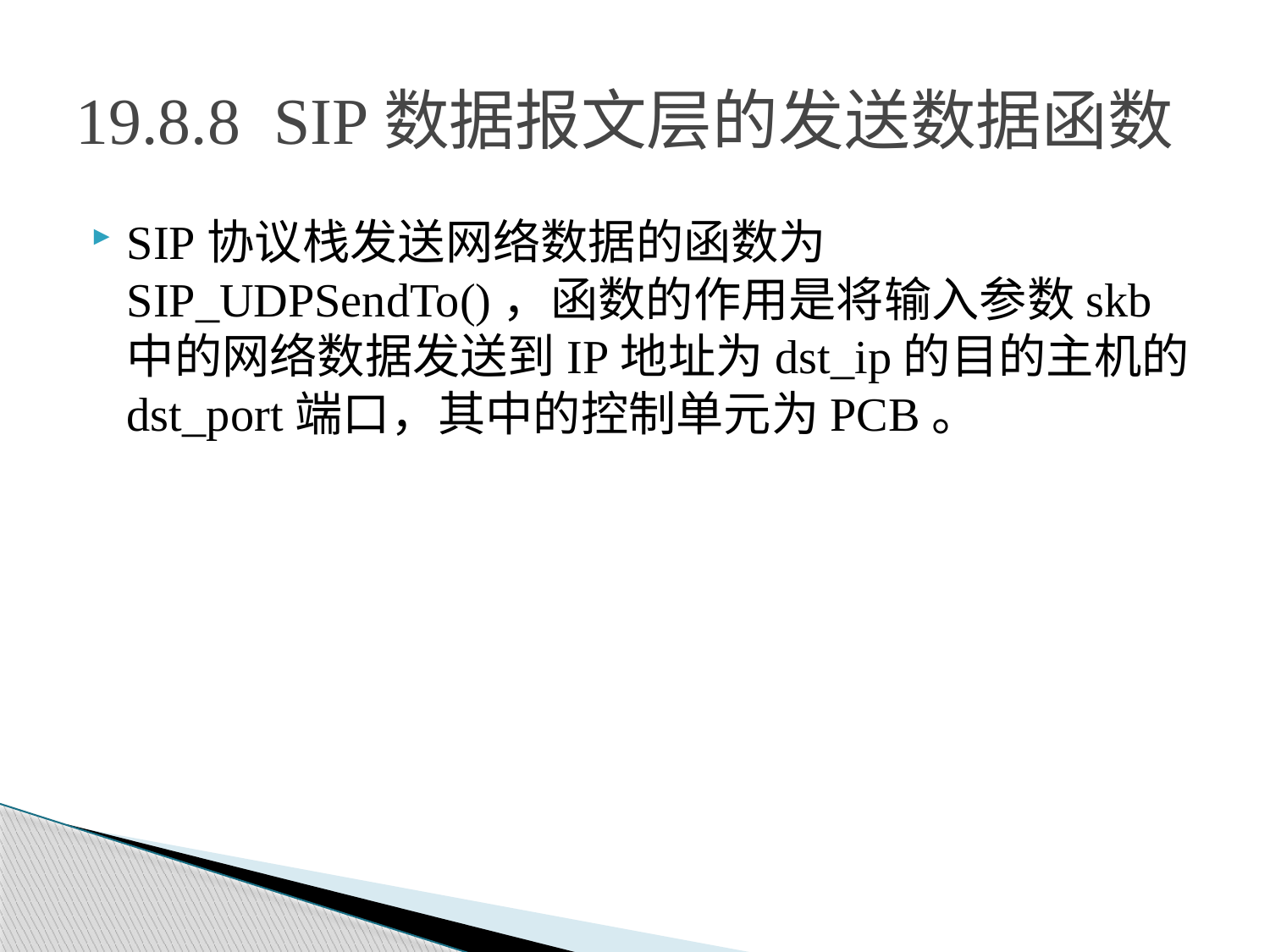

# 19.8.8  SIP数据报文层的发送数据函数
SIP协议栈发送网络数据的函数为SIP_UDPSendTo()，函数的作用是将输入参数skb中的网络数据发送到IP地址为dst_ip的目的主机的dst_port端口，其中的控制单元为PCB。